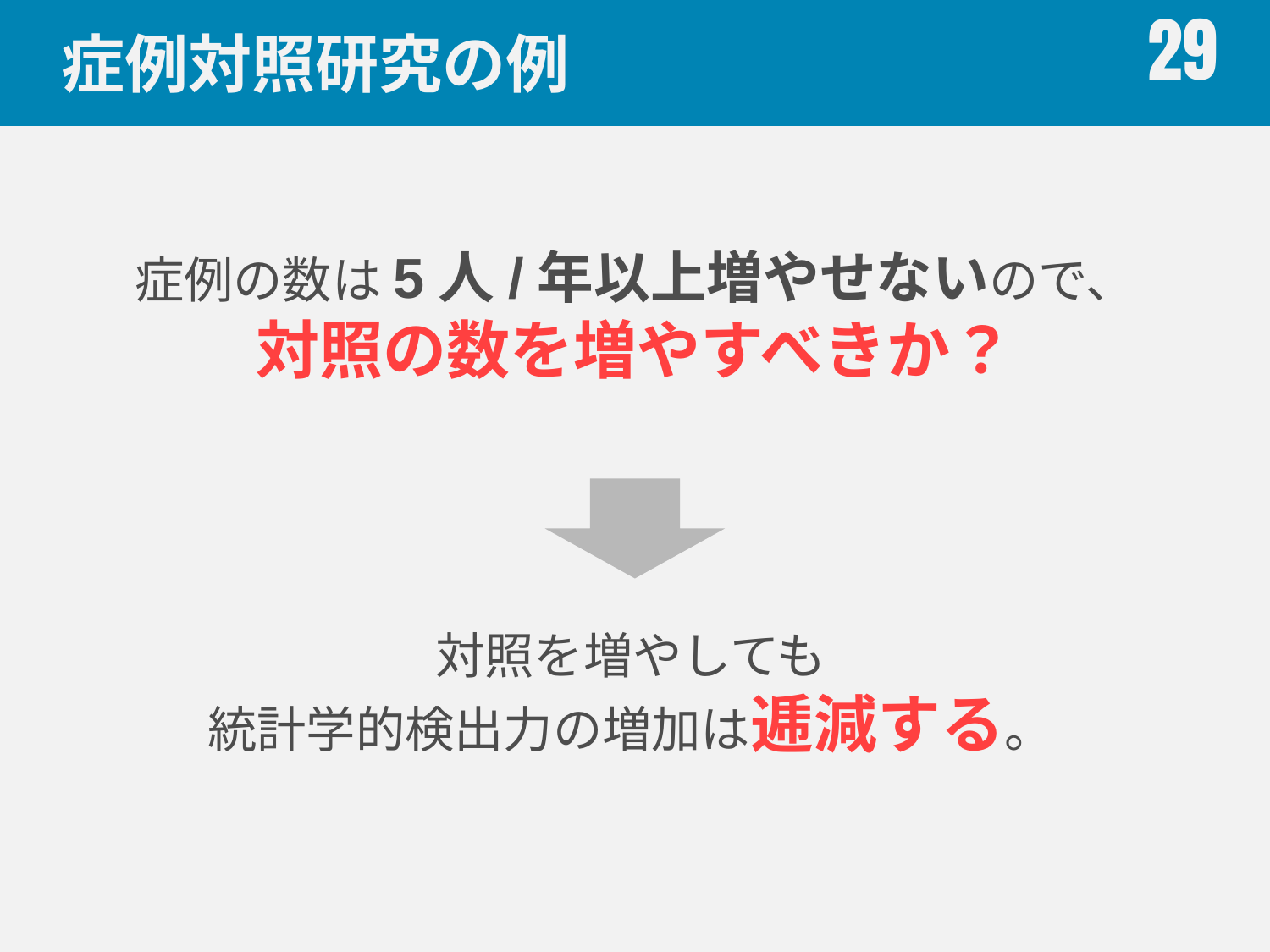

# 症例対照研究の例
29
症例の数は5人/年以上増やせないので、
対照の数を増やすべきか？

対照を増やしても
統計学的検出力の増加は逓減する。